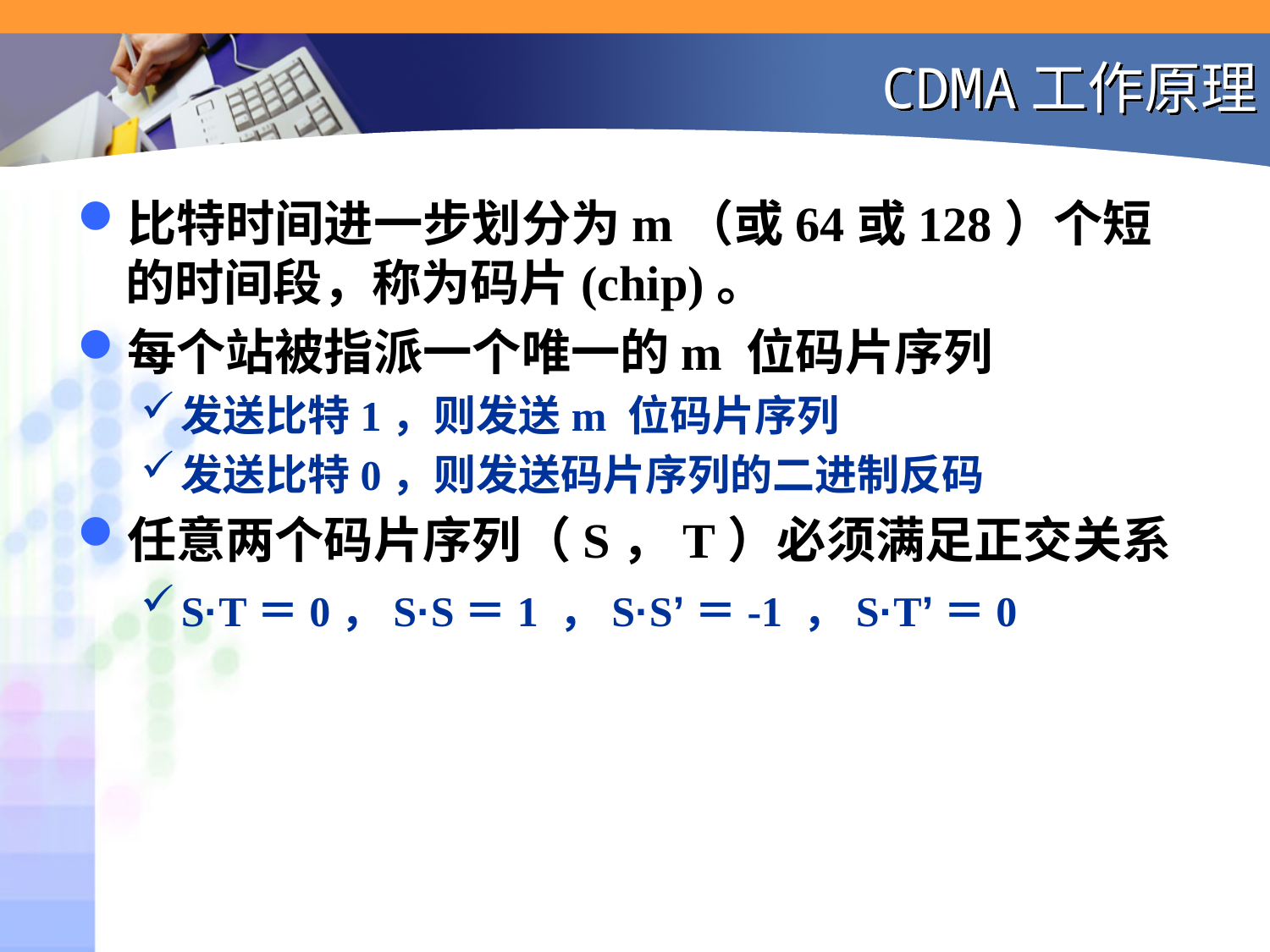

# CDMA工作原理
比特时间进一步划分为m（或64或128）个短的时间段，称为码片(chip)。
每个站被指派一个唯一的m 位码片序列
发送比特1，则发送m 位码片序列
发送比特0，则发送码片序列的二进制反码
任意两个码片序列（S，T）必须满足正交关系
S·T＝0，S·S＝1 ，S·S’＝-1 ，S·T’＝0